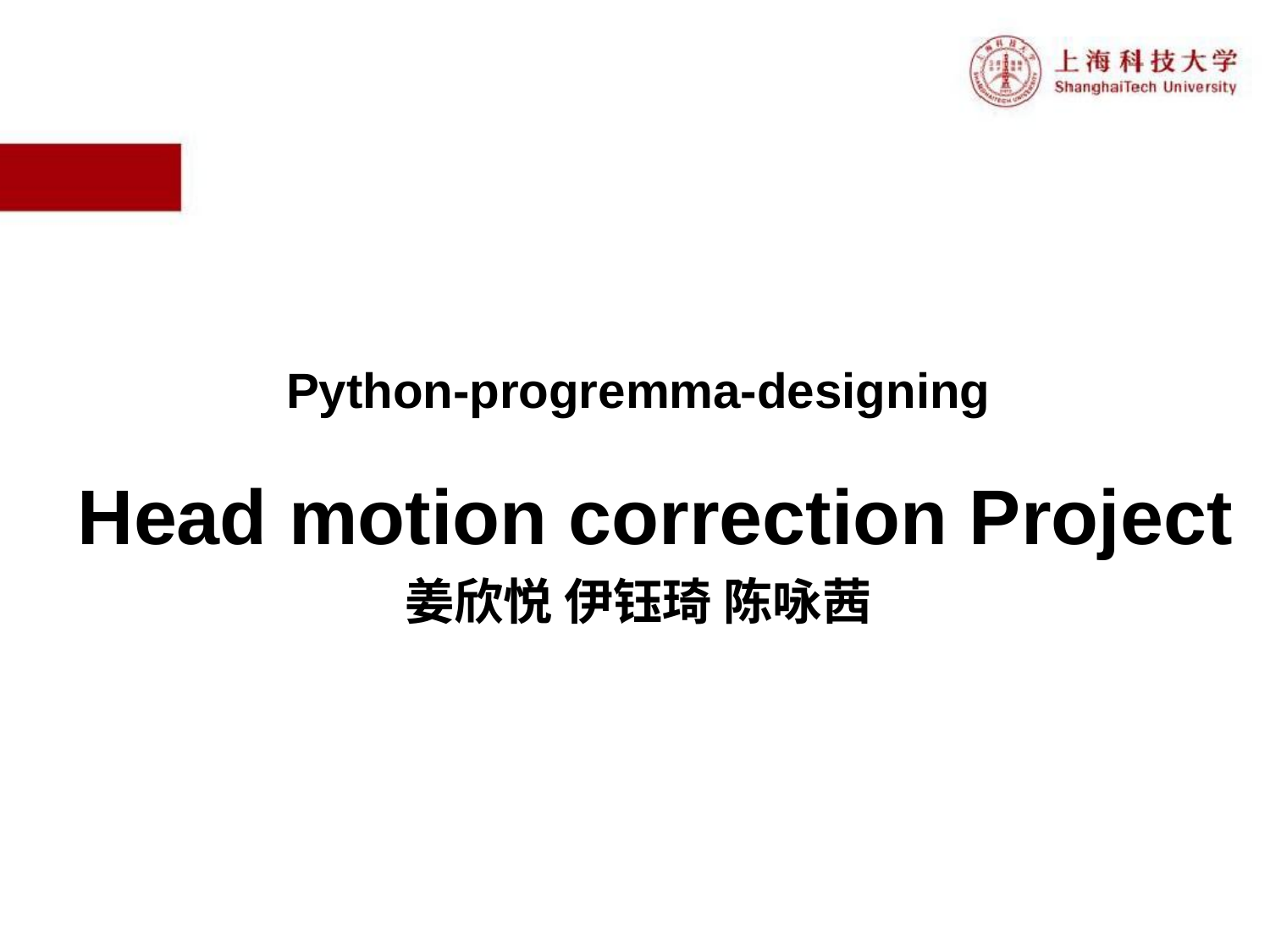

# Python-progremma-designing Head motion correction Project 姜欣悦 伊钰琦 陈咏茜